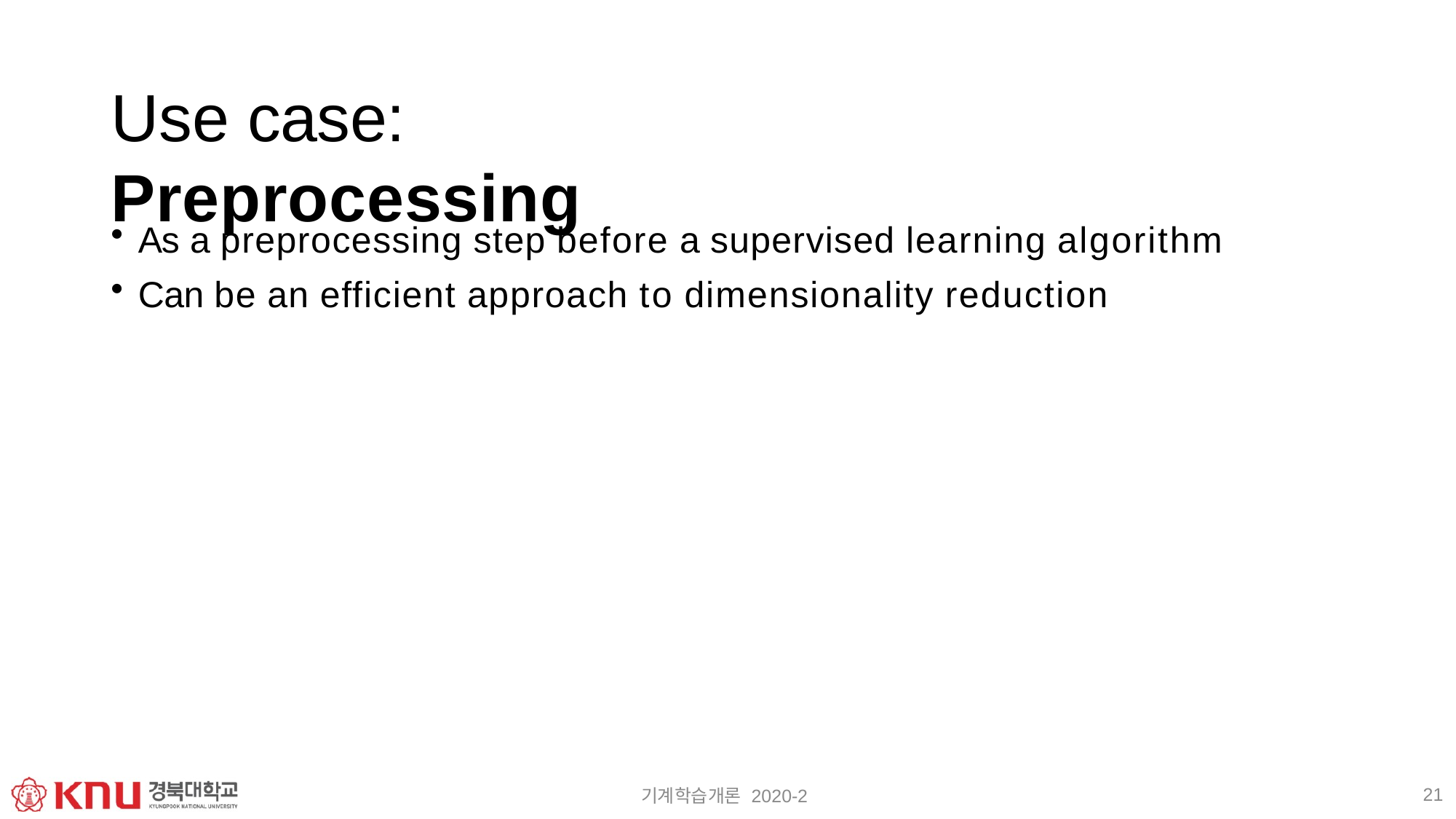

# Use case: Preprocessing
As a preprocessing step before a supervised learning algorithm
Can be an efficient approach to dimensionality reduction
21
기계학습개론 2020-2